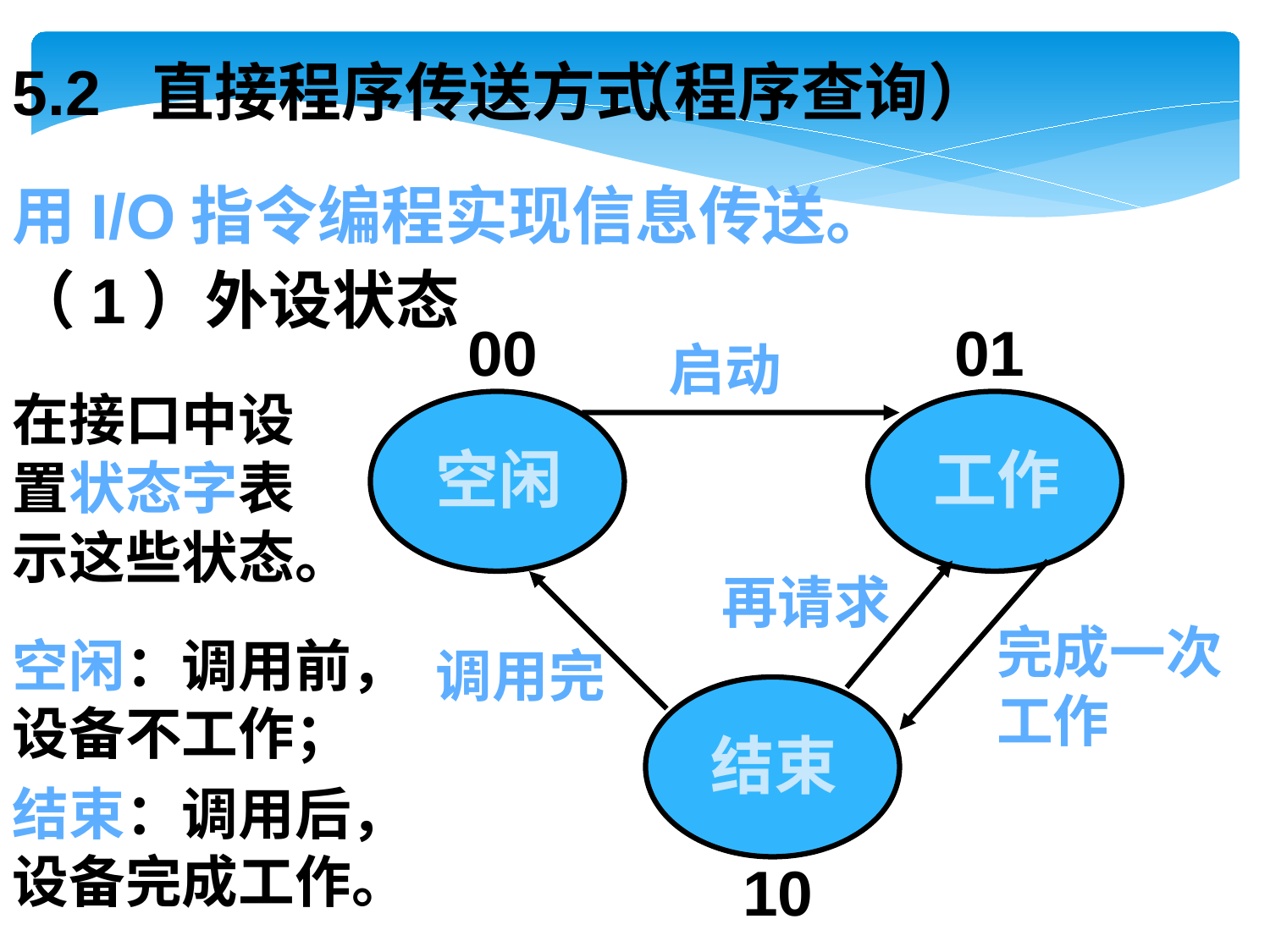

5.2  直接程序传送方式
   （程序查询）
用I/O指令编程实现信息传送。
（1）外设状态
00
01
启动

空闲

工作
在接口中设
置状态字表
示这些状态。

再请求

空闲：调用前，设备不工作；
调用完
完成一次
工作

结束
结束：调用后，设备完成工作。
10